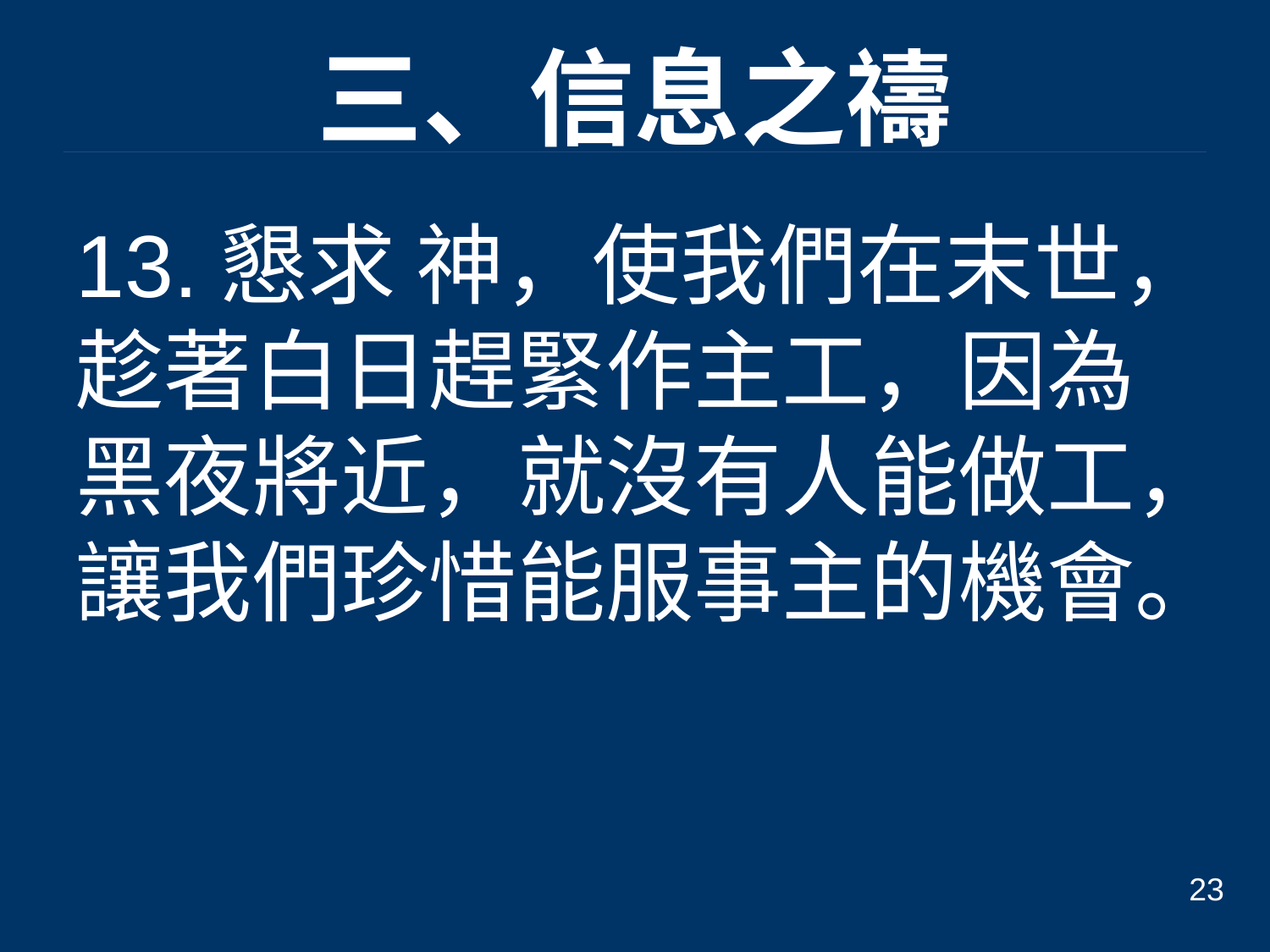

三、信息之禱

13.懇求 神，使我們在末世，趁著白日趕緊作主工，因為黑夜將近，就沒有人能做工，讓我們珍惜能服事主的機會。
23